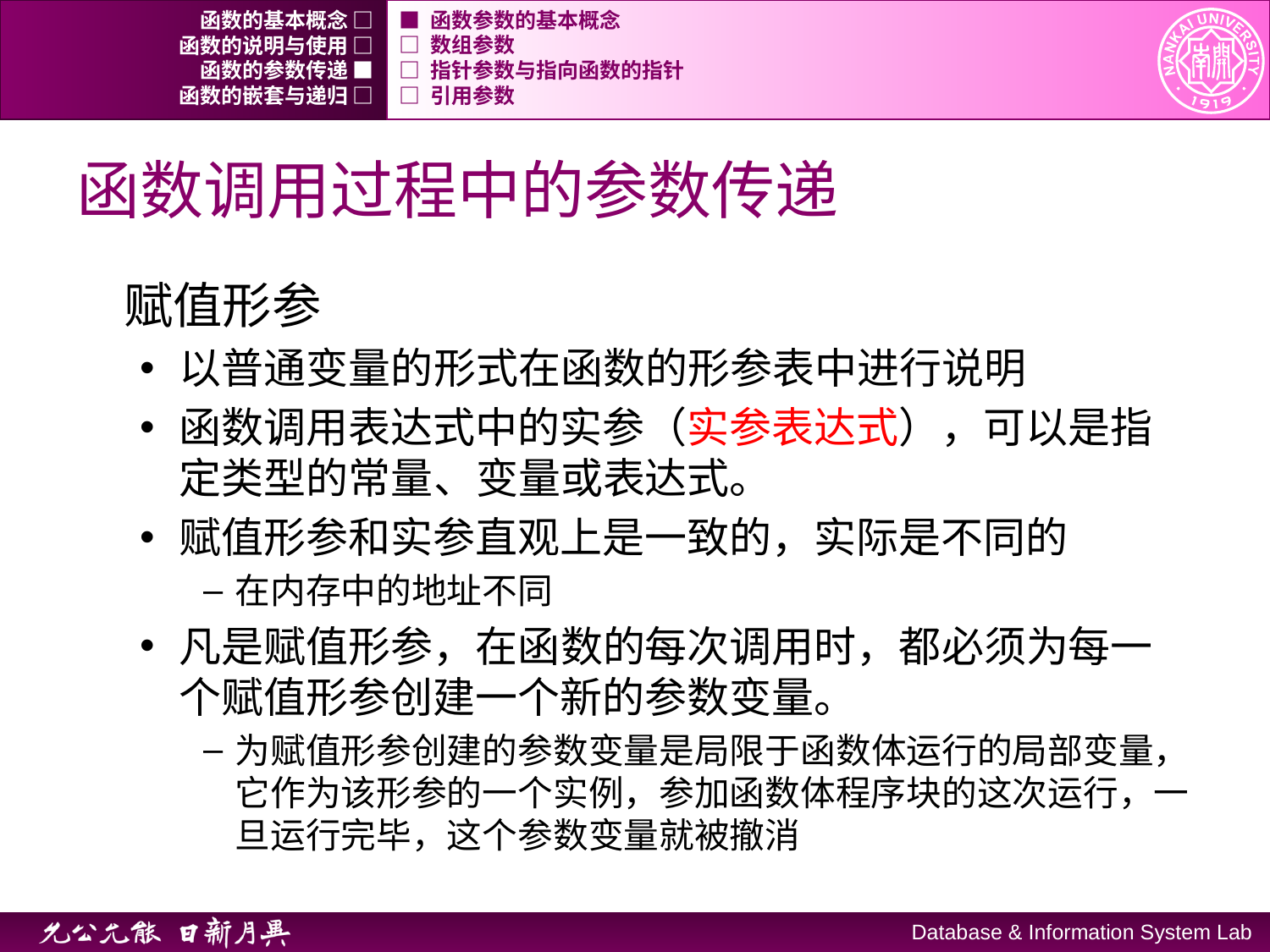

函数的基本概念 □
■ 函数参数的基本概念
函数的说明与使用 □
□ 数组参数
函数的参数传递 ■
□ 指针参数与指向函数的指针
函数的嵌套与递归 □
□ 引用参数
# 函数调用过程中的参数传递
赋值形参
以普通变量的形式在函数的形参表中进行说明
函数调用表达式中的实参（实参表达式），可以是指定类型的常量、变量或表达式。
赋值形参和实参直观上是一致的，实际是不同的
在内存中的地址不同
凡是赋值形参，在函数的每次调用时，都必须为每一个赋值形参创建一个新的参数变量。
为赋值形参创建的参数变量是局限于函数体运行的局部变量，它作为该形参的一个实例，参加函数体程序块的这次运行，一旦运行完毕，这个参数变量就被撤消